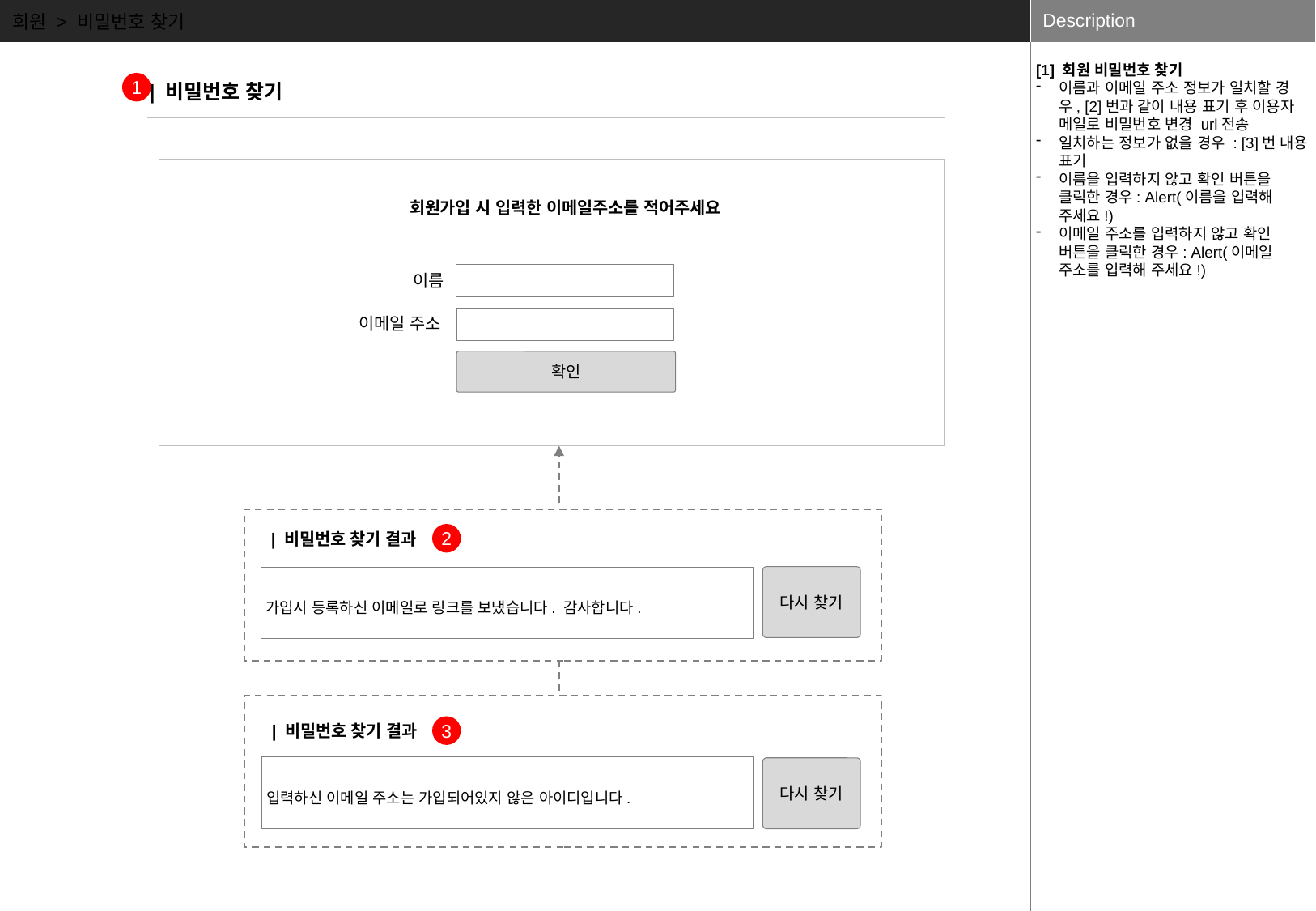

회원 > 비밀번호 찾기

[1] 회원 비밀번호 찾기
이름과 이메일 주소 정보가 일치할 경우, [2]번과 같이 내용 표기 후 이용자 메일로 비밀번호 변경 url전송
일치하는 정보가 없을 경우 : [3]번 내용 표기
이름을 입력하지 않고 확인 버튼을 클릭한 경우: Alert(이름을 입력해 주세요!)
이메일 주소를 입력하지 않고 확인 버튼을 클릭한 경우: Alert(이메일 주소를 입력해 주세요!)

1
 | 비밀번호 찾기

회원가입 시 입력한 이메일주소를 적어주세요
이름

이메일 주소

확인

| 비밀번호 찾기 결과
2
다시 찾기
가입시 등록하신 이메일로 링크를 보냈습니다. 감사합니다.

| 비밀번호 찾기 결과
3
입력하신 이메일 주소는 가입되어있지 않은 아이디입니다.
다시 찾기